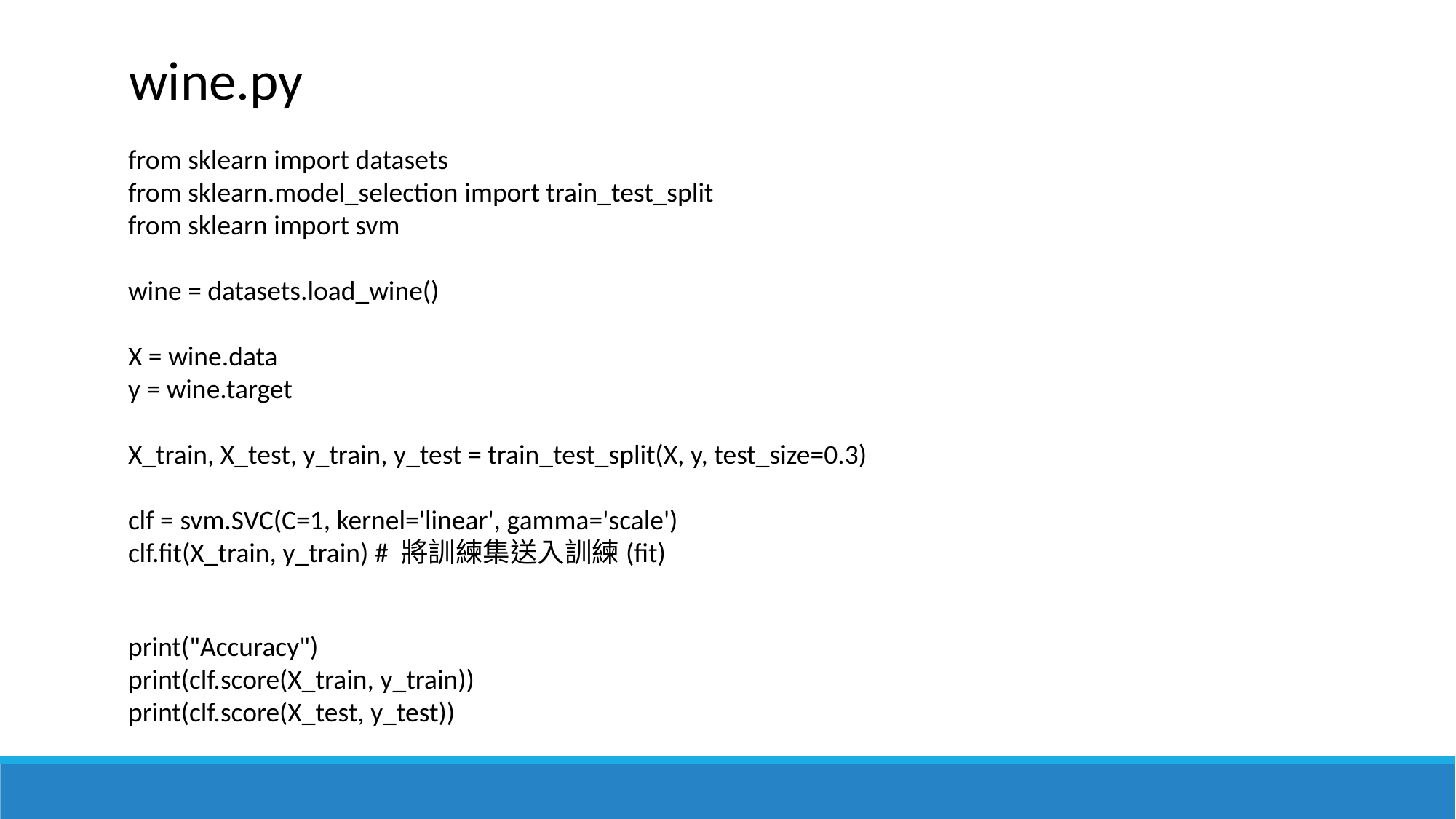

wine.py
from sklearn import datasets
from sklearn.model_selection import train_test_split
from sklearn import svm

wine = datasets.load_wine()
X = wine.data
y = wine.target
X_train, X_test, y_train, y_test = train_test_split(X, y, test_size=0.3)
clf = svm.SVC(C=1, kernel='linear', gamma='scale')
clf.fit(X_train, y_train) # 將訓練集送入訓練(fit)

print("Accuracy")
print(clf.score(X_train, y_train))
print(clf.score(X_test, y_test))